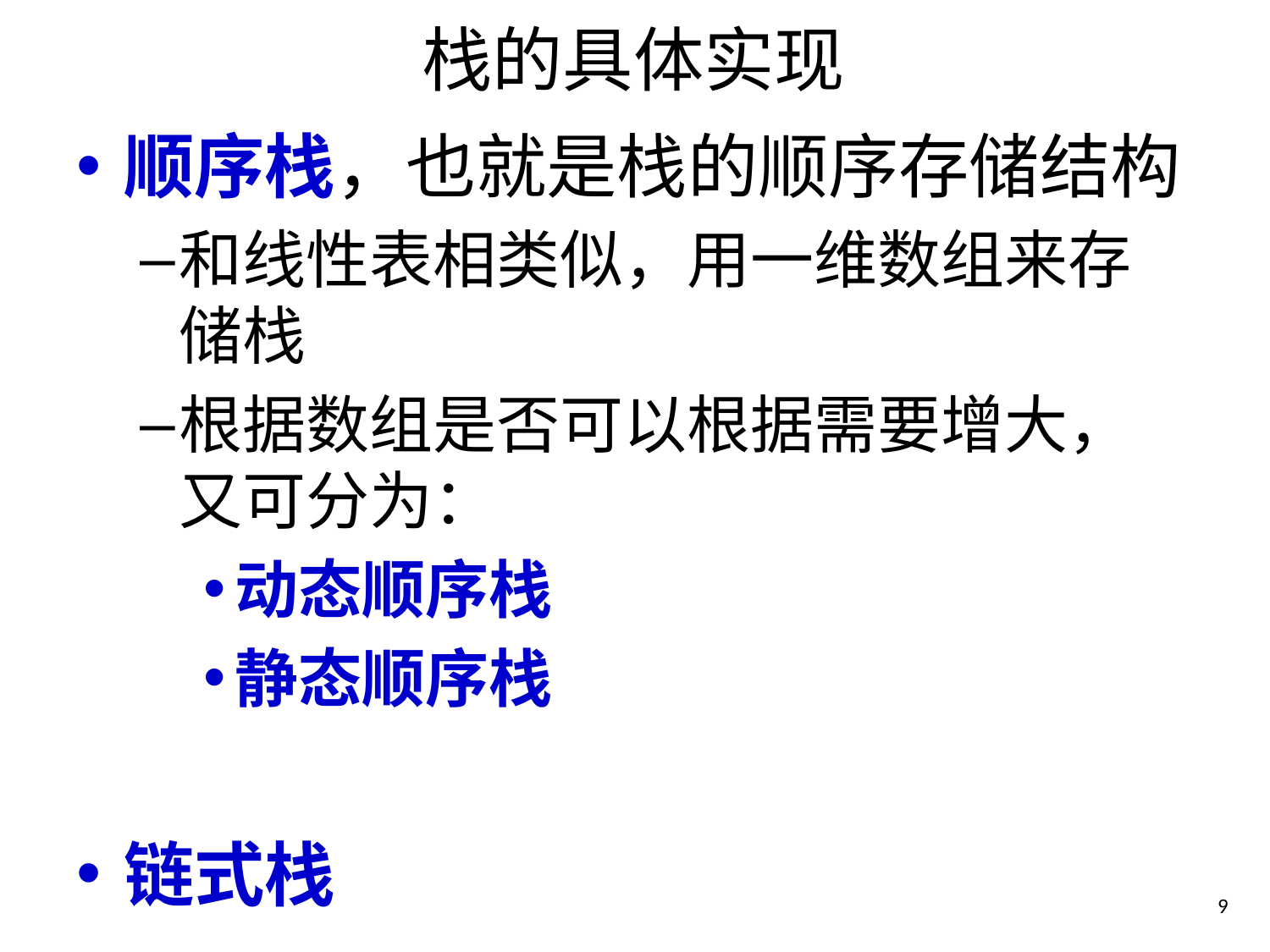

# 栈的具体实现
顺序栈，也就是栈的顺序存储结构
和线性表相类似，用一维数组来存储栈
根据数组是否可以根据需要增大，又可分为：
动态顺序栈
静态顺序栈

链式栈
9